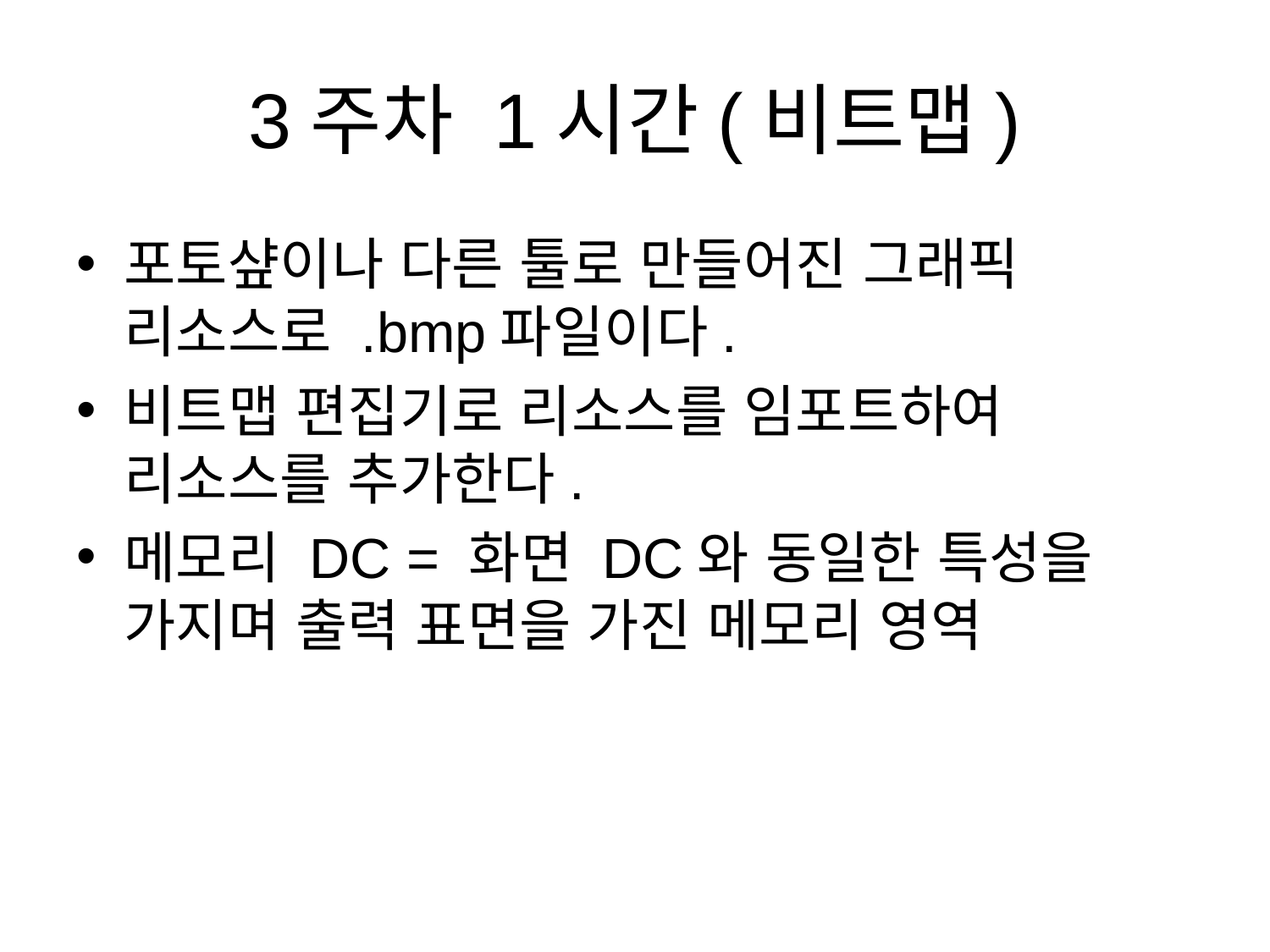

# 3주차 1시간(비트맵)
포토샾이나 다른 툴로 만들어진 그래픽 리소스로 .bmp파일이다.
비트맵 편집기로 리소스를 임포트하여 리소스를 추가한다.
메모리 DC = 화면 DC와 동일한 특성을 가지며 출력 표면을 가진 메모리 영역